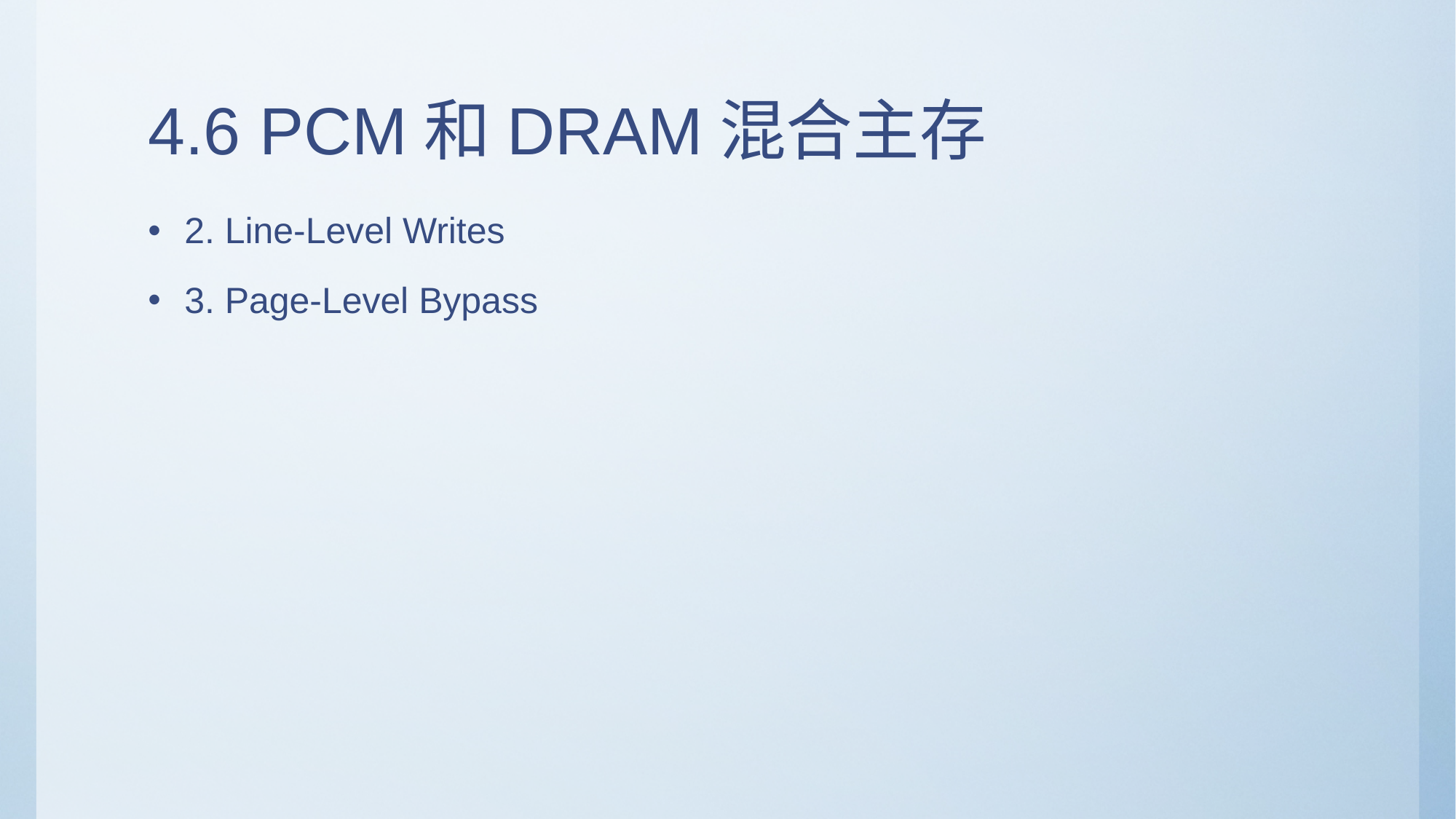

# 4.6 PCM和DRAM混合主存
2. Line-Level Writes
3. Page-Level Bypass